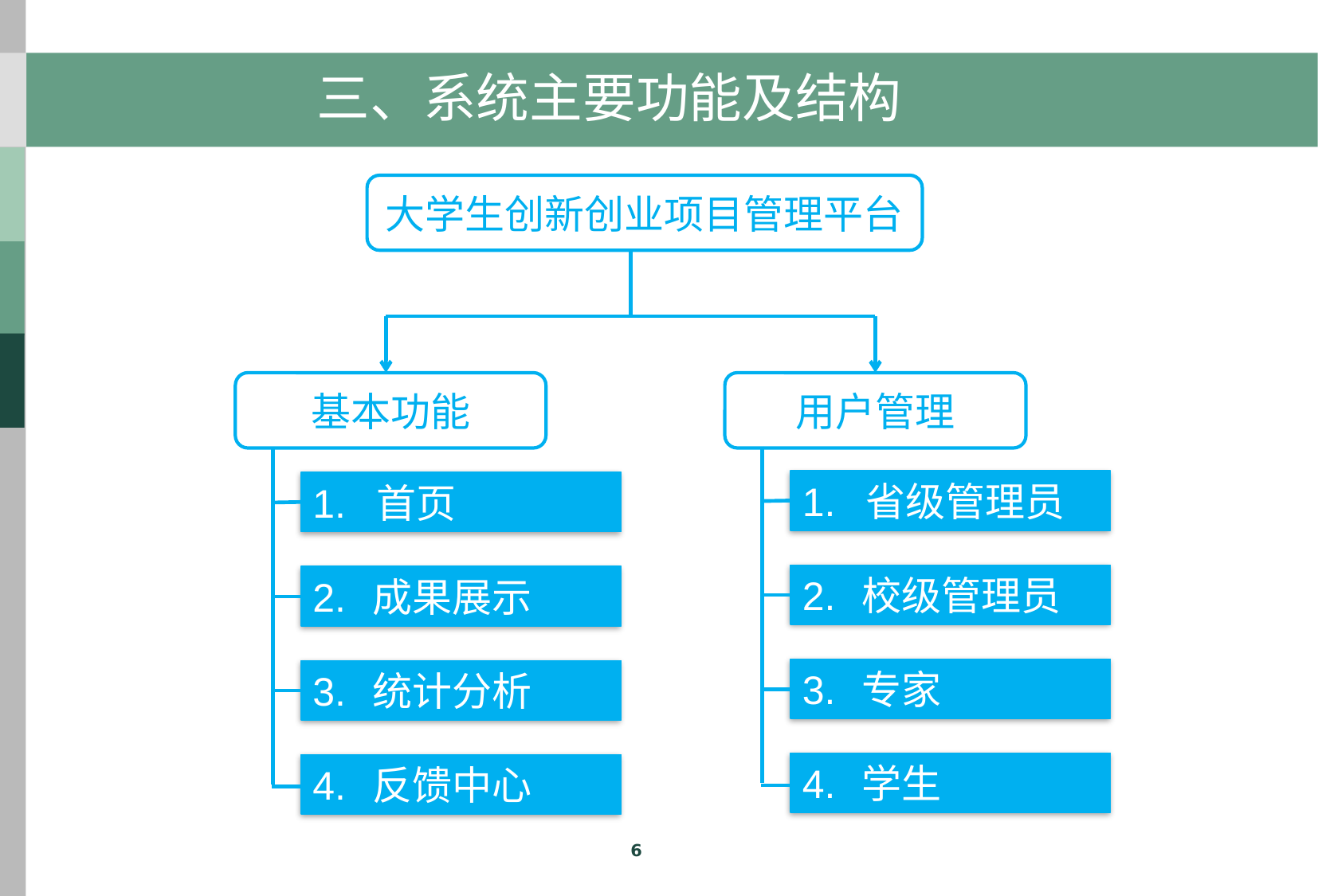

# 三、系统主要功能及结构
大学生创新创业项目管理平台
基本功能
用户管理
 省级管理员
 首页
校级管理员
成果展示
专家
统计分析
学生
反馈中心
6